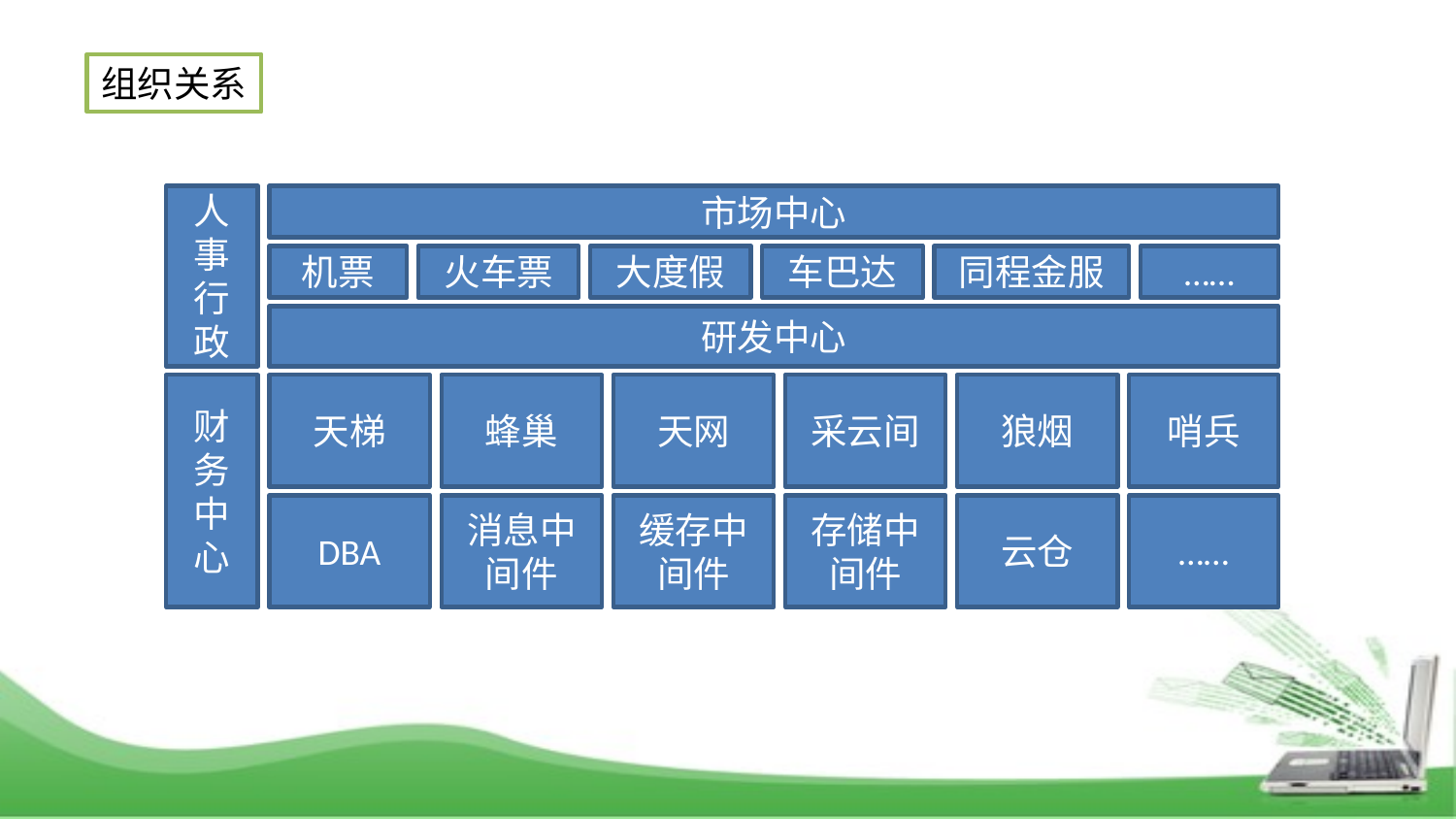

组织关系
人事行政
市场中心
机票
火车票
大度假
车巴达
同程金服
……
研发中心
财务中心
天梯
蜂巢
天网
采云间
狼烟
哨兵
DBA
消息中间件
缓存中间件
存储中间件
云仓
……